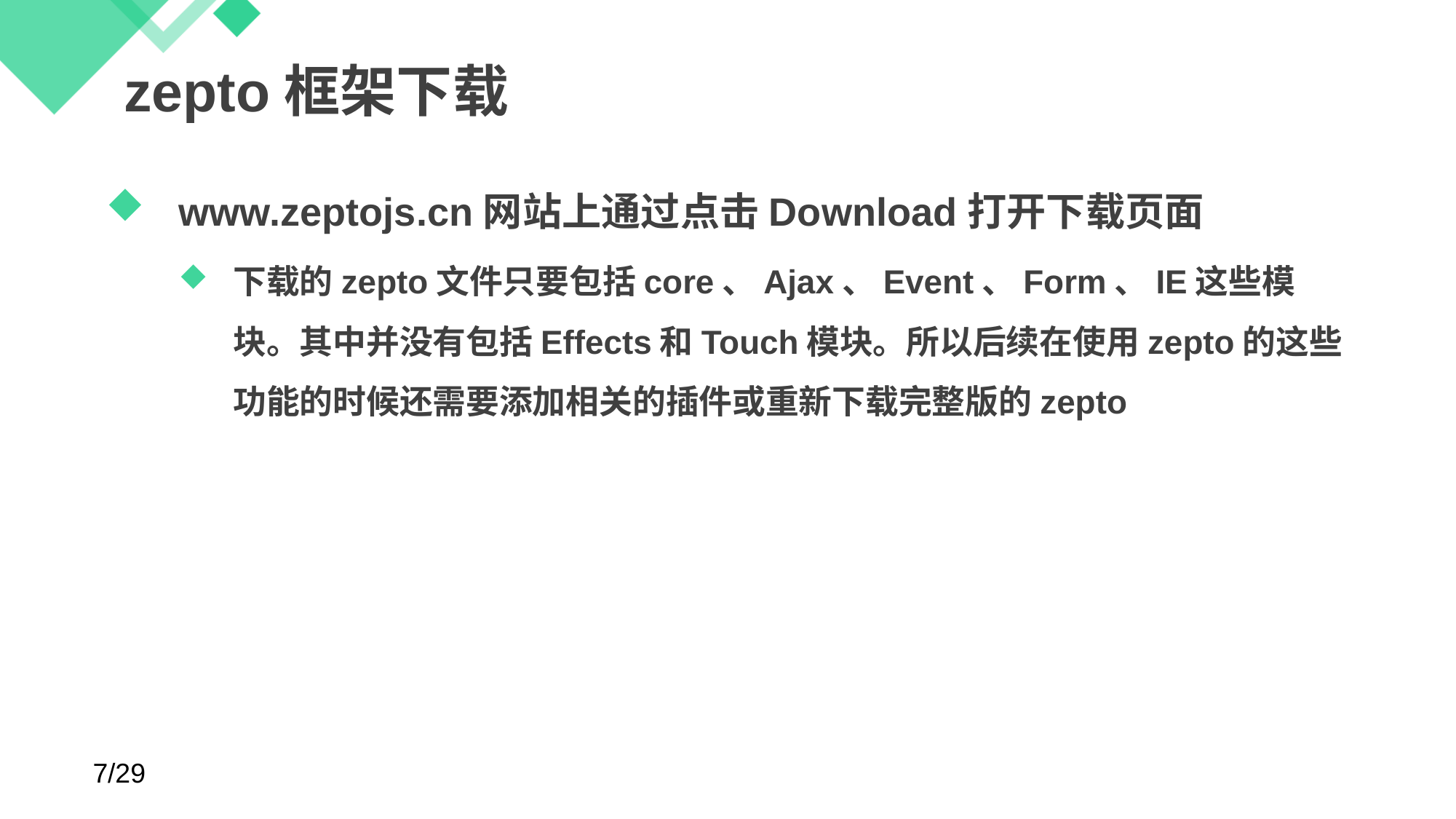

# zepto框架下载
www.zeptojs.cn网站上通过点击Download打开下载页面
下载的zepto文件只要包括core、Ajax、Event、Form、IE这些模块。其中并没有包括Effects和Touch模块。所以后续在使用zepto的这些功能的时候还需要添加相关的插件或重新下载完整版的zepto